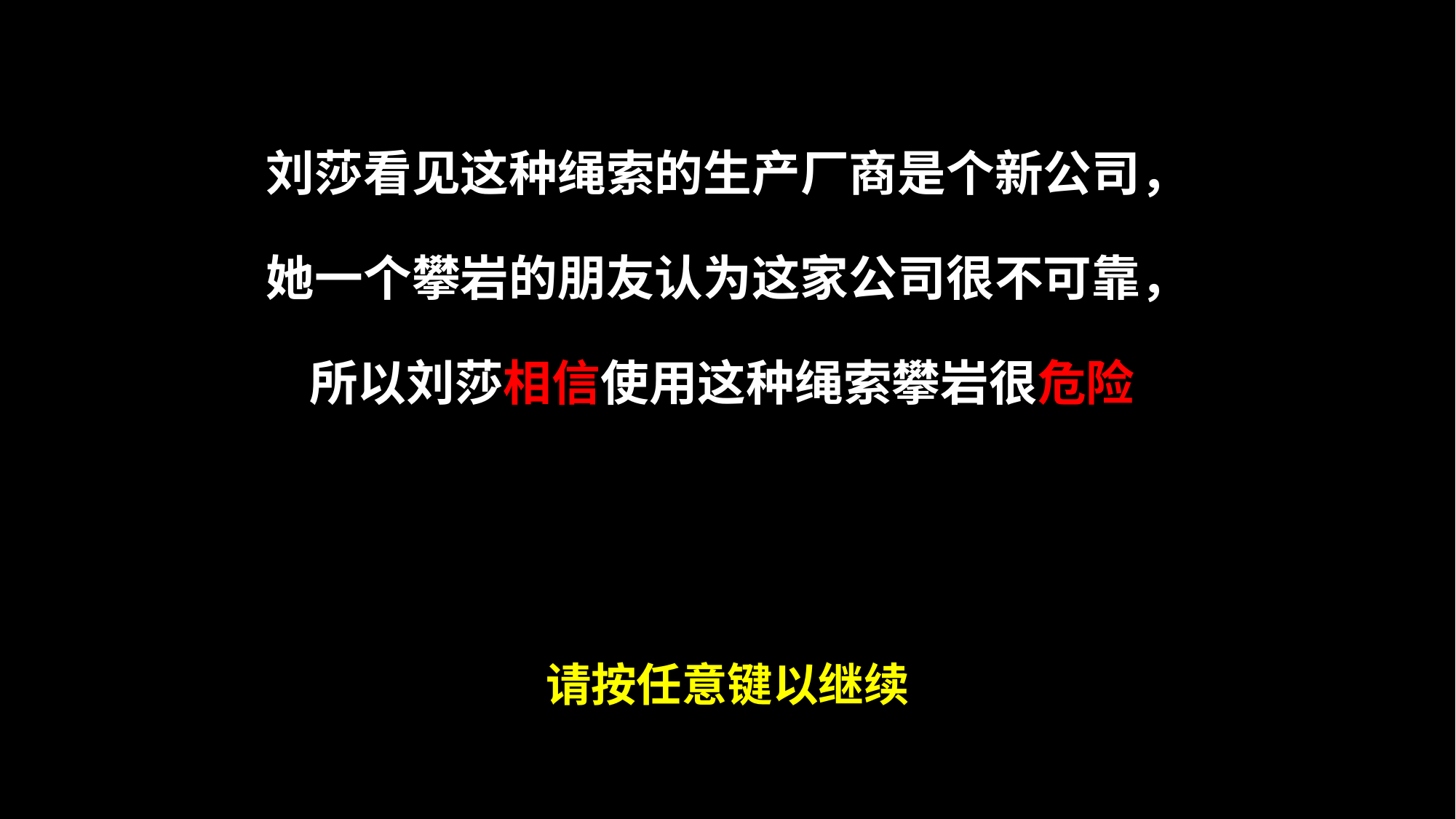

# 刘莎看见这种绳索的生产厂商是个新公司， 她一个攀岩的朋友认为这家公司很不可靠， 所以刘莎相信使用这种绳索攀岩很危险
请按任意键以继续